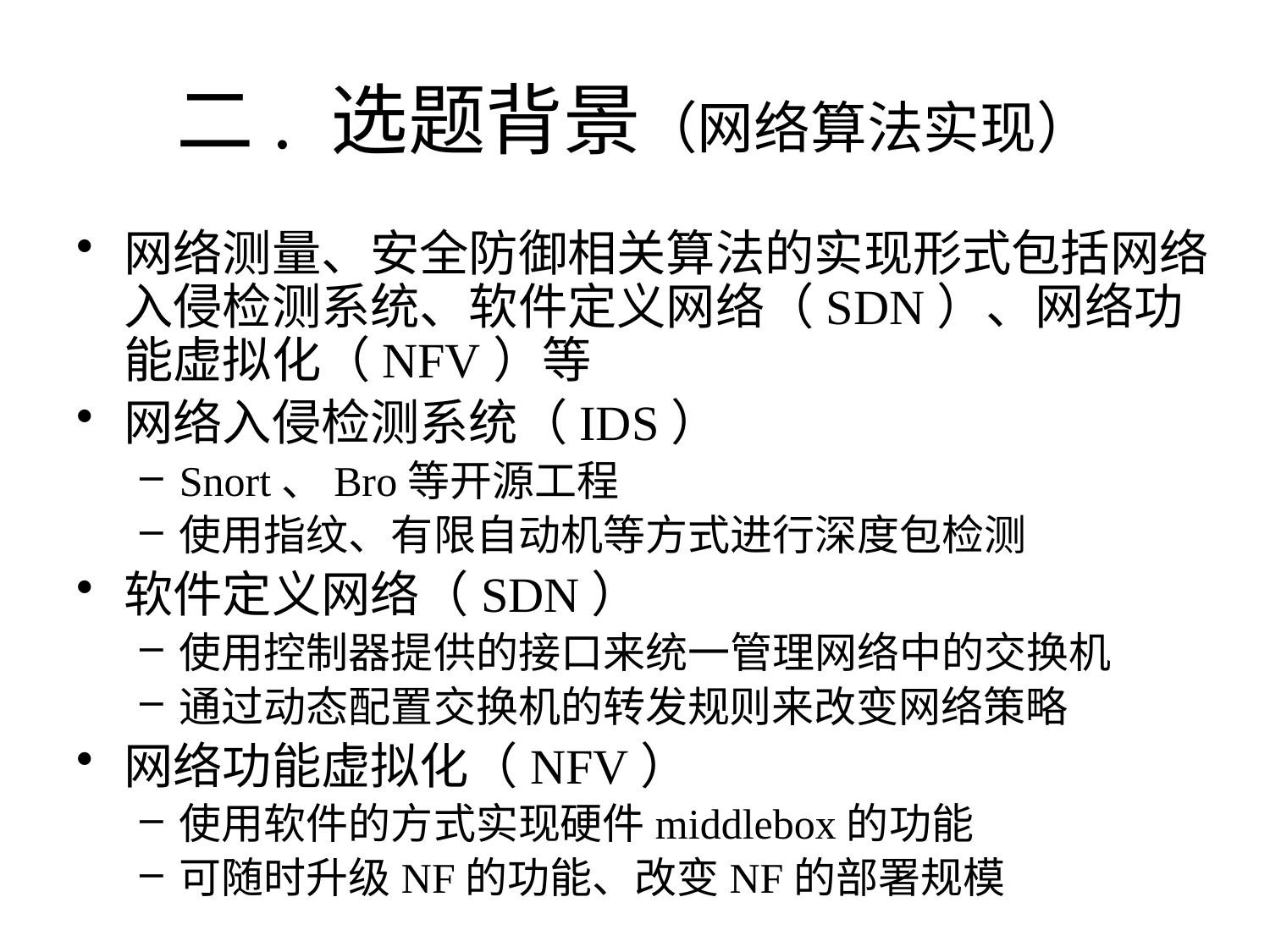

# 二. 选题背景（网络算法实现）
网络测量、安全防御相关算法的实现形式包括网络入侵检测系统、软件定义网络（SDN）、网络功能虚拟化（NFV）等
网络入侵检测系统（IDS）
Snort、Bro等开源工程
使用指纹、有限自动机等方式进行深度包检测
软件定义网络（SDN）
使用控制器提供的接口来统一管理网络中的交换机
通过动态配置交换机的转发规则来改变网络策略
网络功能虚拟化（NFV）
使用软件的方式实现硬件middlebox的功能
可随时升级NF的功能、改变NF的部署规模